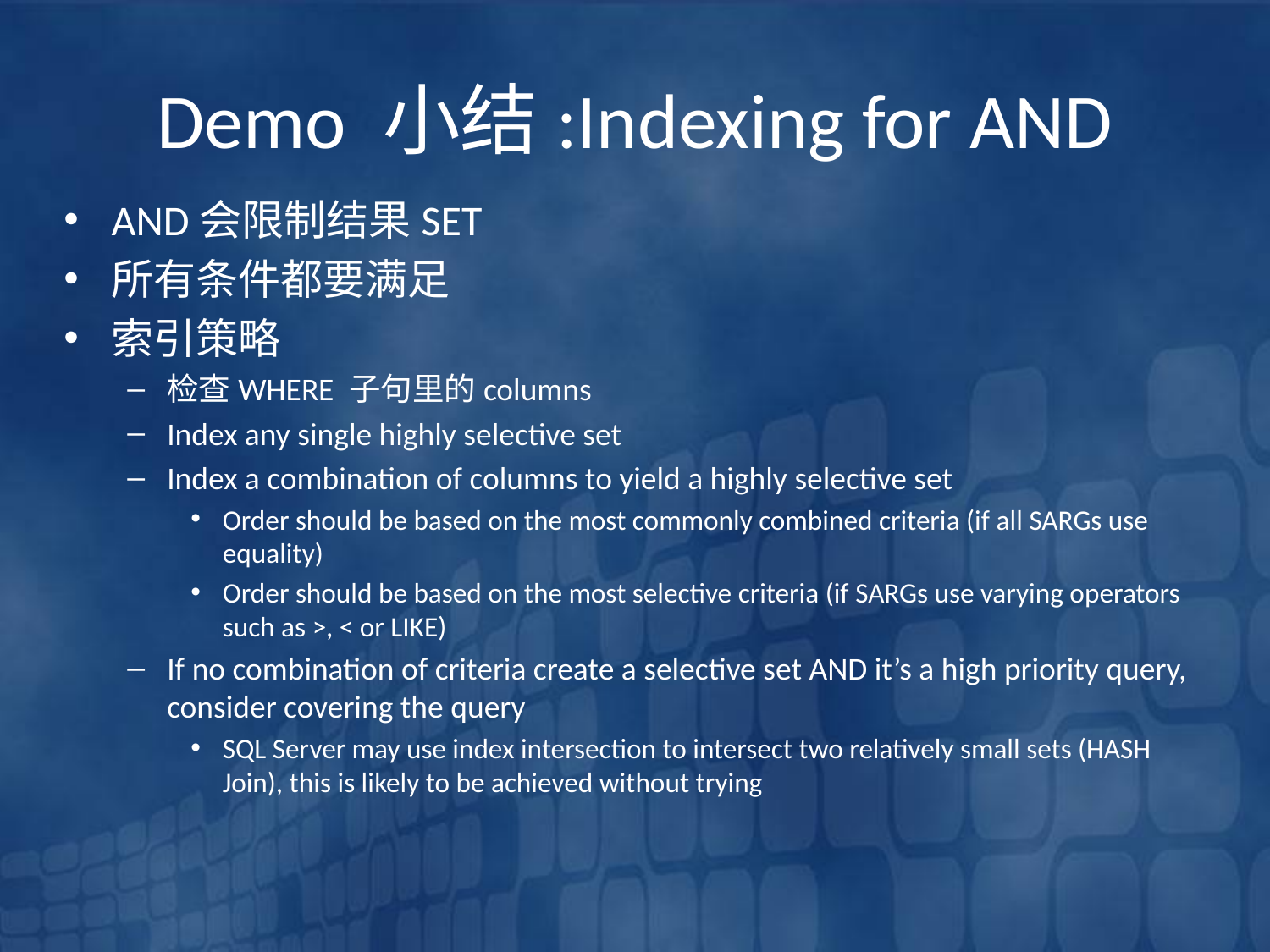

# Demo 小结:Indexing for AND
AND会限制结果SET
所有条件都要满足
索引策略
检查WHERE 子句里的columns
Index any single highly selective set
Index a combination of columns to yield a highly selective set
Order should be based on the most commonly combined criteria (if all SARGs use equality)
Order should be based on the most selective criteria (if SARGs use varying operators such as >, < or LIKE)
If no combination of criteria create a selective set AND it’s a high priority query, consider covering the query
SQL Server may use index intersection to intersect two relatively small sets (HASH Join), this is likely to be achieved without trying